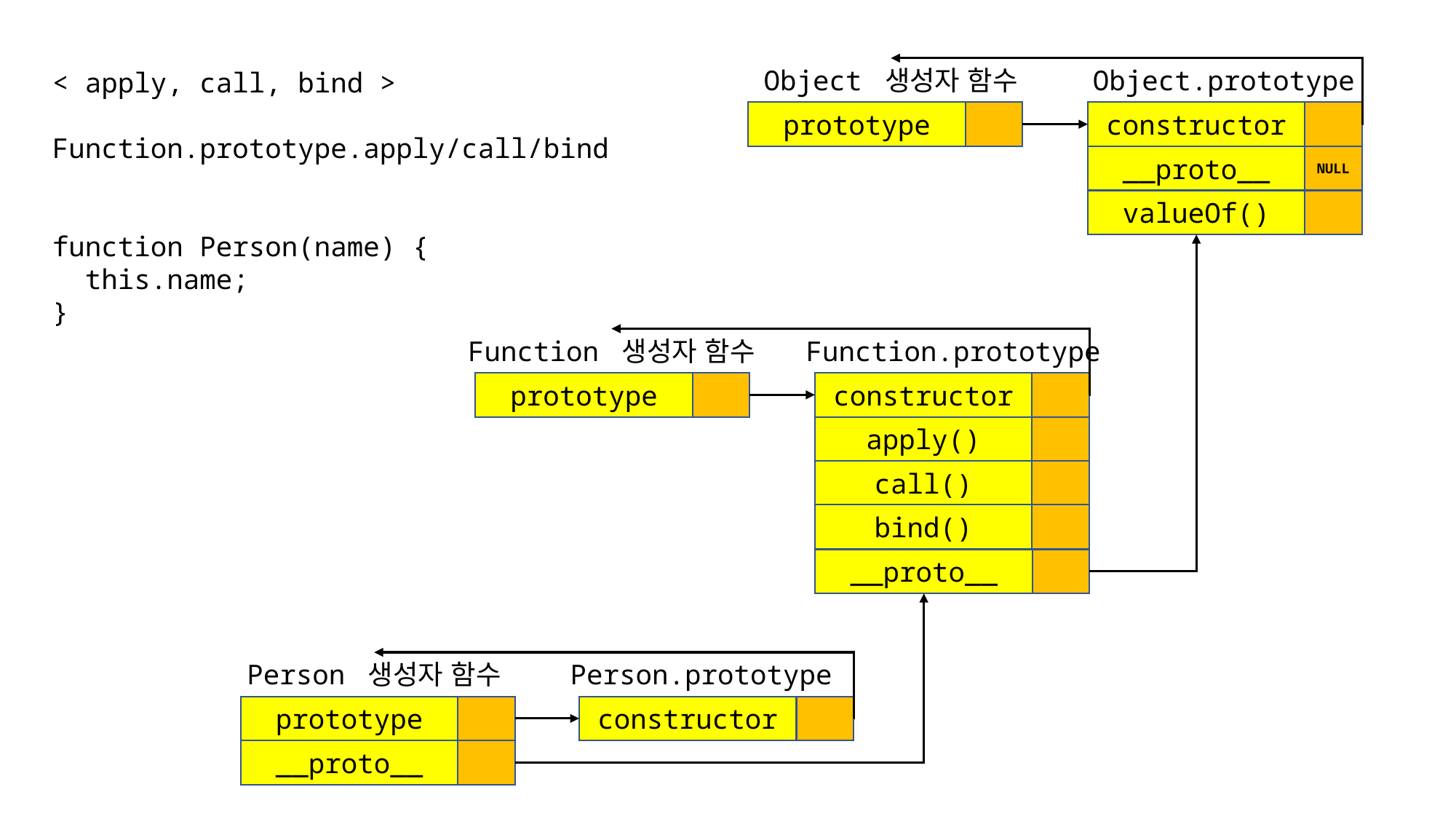

Object 생성자 함수
Object.prototype
< apply, call, bind >

Function.prototype.apply/call/bind

function Person(name) {
  this.name;
}
prototype

constructor

__proto__
NULL
valueOf()

Function 생성자 함수
Function.prototype
prototype

constructor

apply()

call()

bind()

__proto__

Person 생성자 함수
Person.prototype
prototype

constructor

__proto__